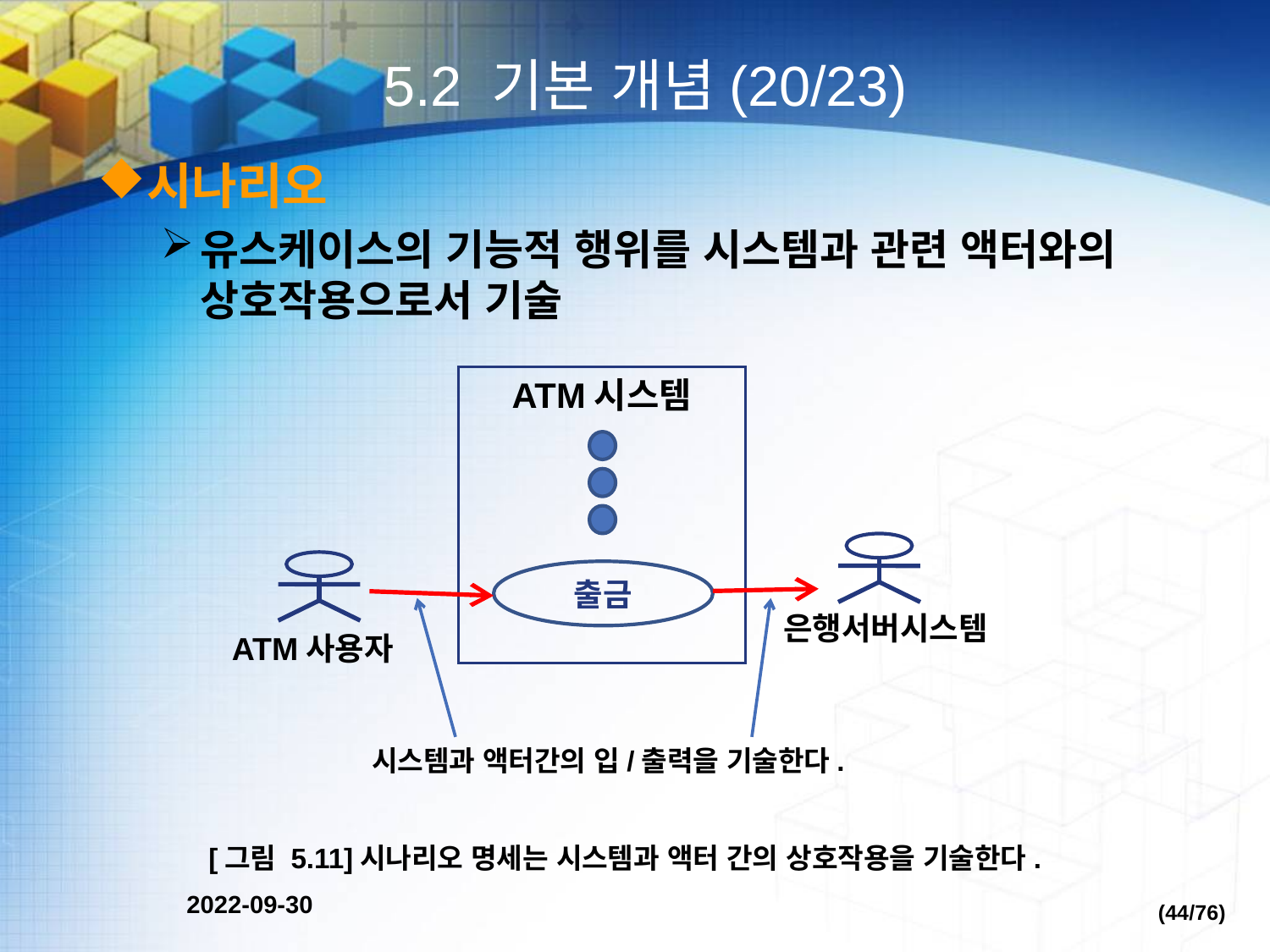

# 5.2 기본 개념(20/23)
시나리오
유스케이스의 기능적 행위를 시스템과 관련 액터와의 상호작용으로서 기술
ATM시스템

출금
은행서버시스템
ATM사용자
시스템과 액터간의 입/출력을 기술한다.
[그림 5.11]시나리오 명세는 시스템과 액터 간의 상호작용을 기술한다.
(44/76)
2022-09-30